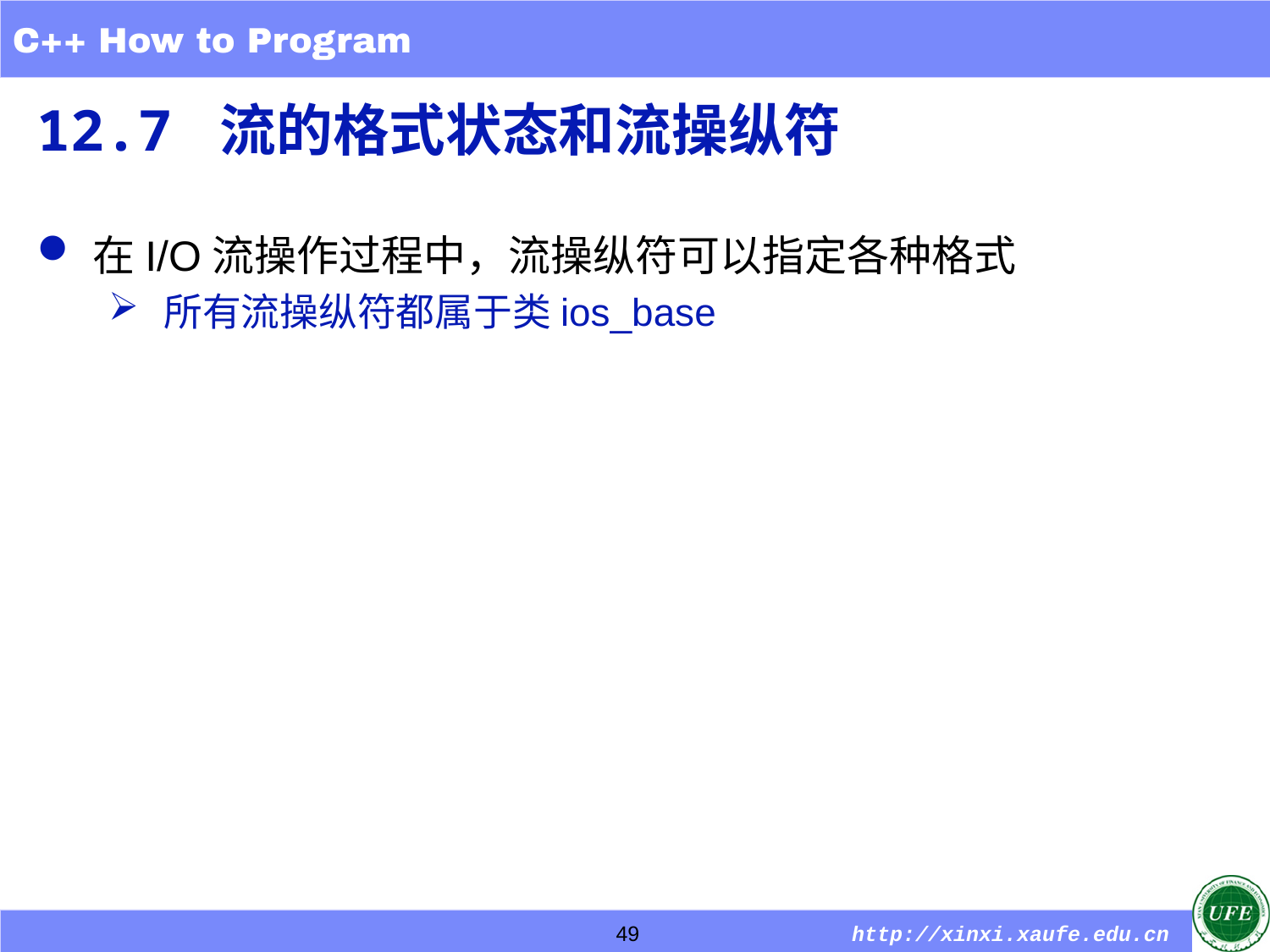

# 12.7 流的格式状态和流操纵符
在I/O流操作过程中，流操纵符可以指定各种格式
所有流操纵符都属于类ios_base
49